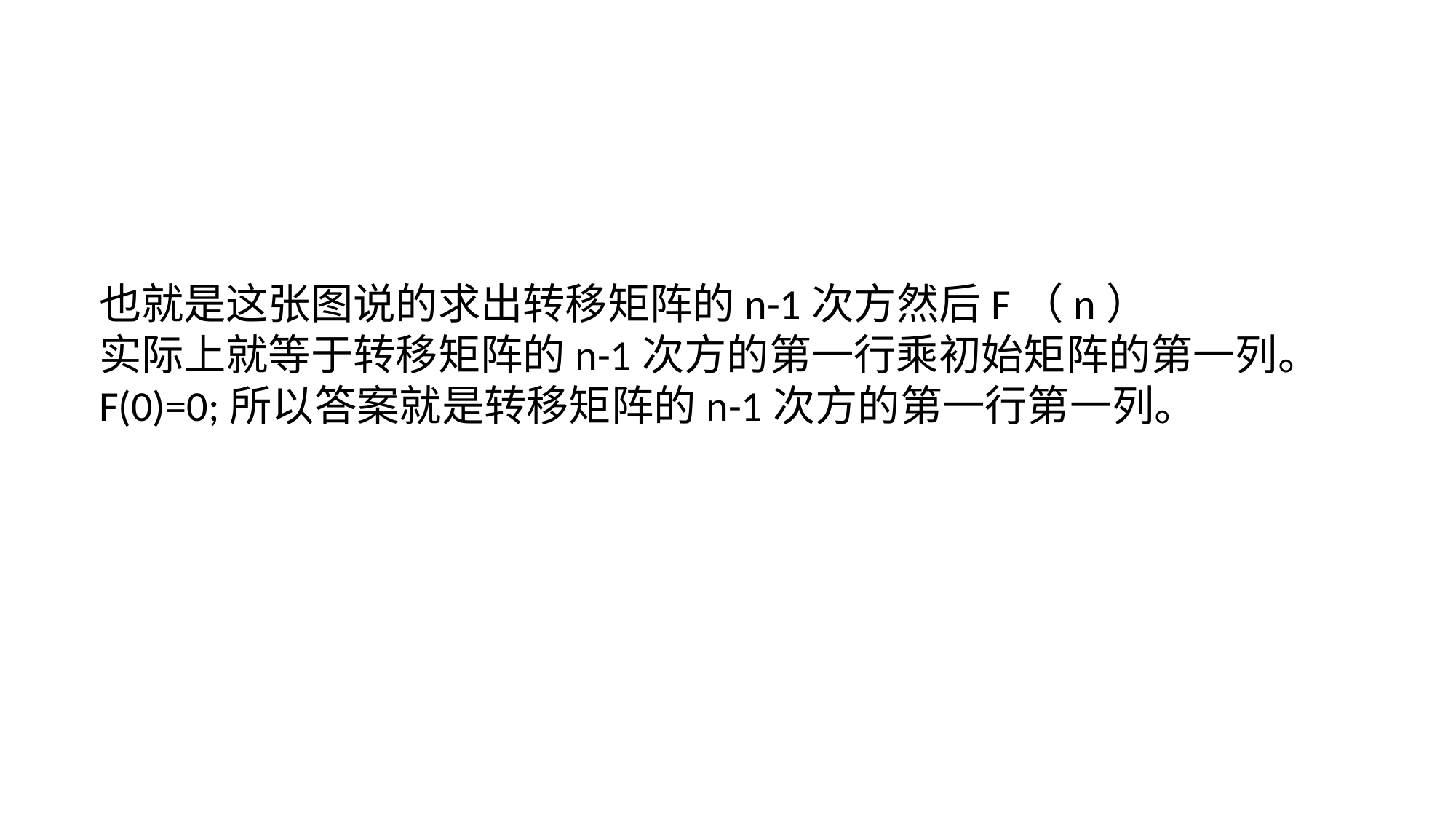

也就是这张图说的求出转移矩阵的n-1次方然后F（n）
实际上就等于转移矩阵的n-1次方的第一行乘初始矩阵的第一列。F(0)=0;所以答案就是转移矩阵的n-1次方的第一行第一列。